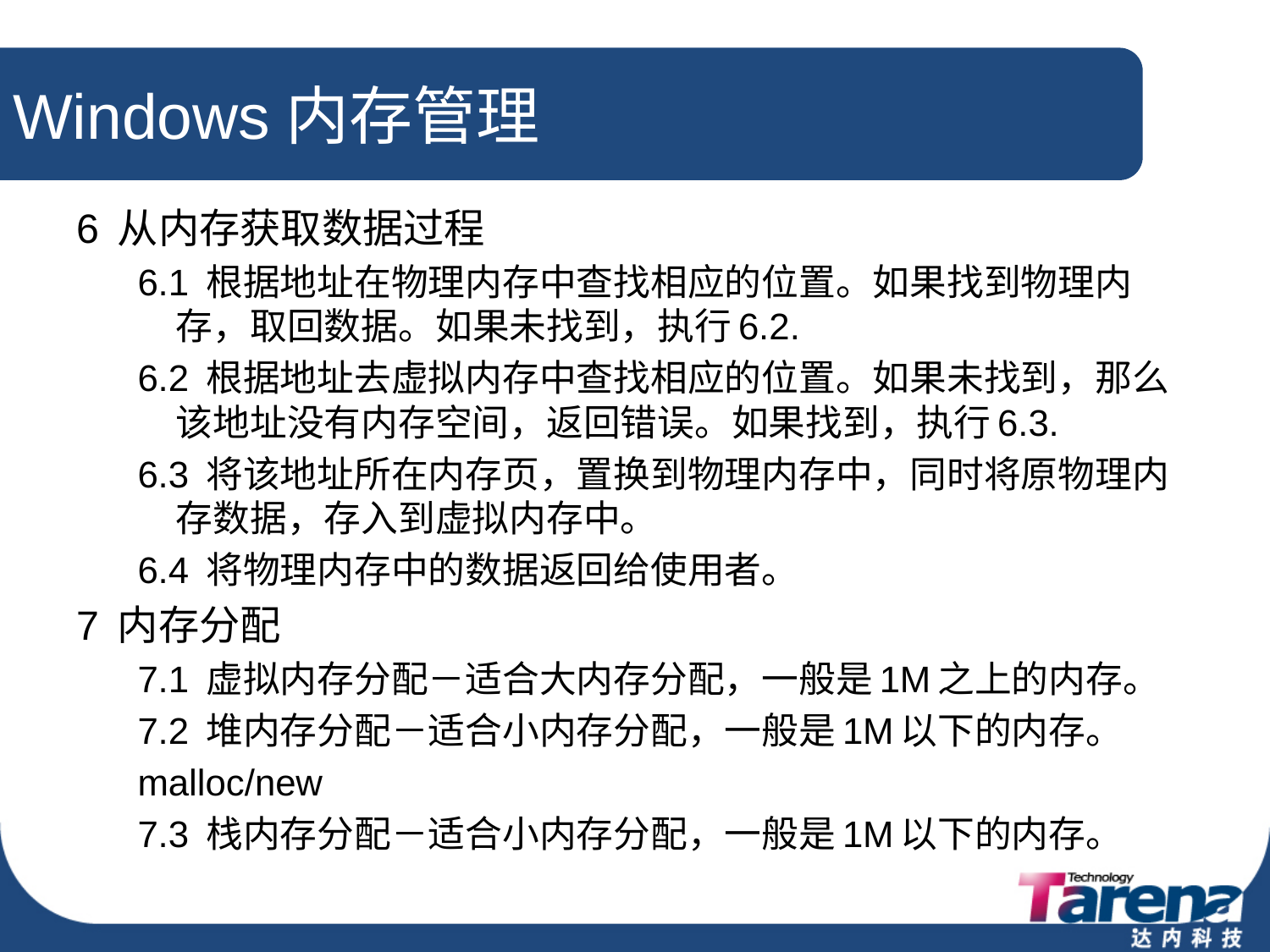

# Windows内存管理
6 从内存获取数据过程
6.1 根据地址在物理内存中查找相应的位置。如果找到物理内存，取回数据。如果未找到，执行6.2.
6.2 根据地址去虚拟内存中查找相应的位置。如果未找到，那么该地址没有内存空间，返回错误。如果找到，执行6.3.
6.3 将该地址所在内存页，置换到物理内存中，同时将原物理内存数据，存入到虚拟内存中。
6.4 将物理内存中的数据返回给使用者。
7 内存分配
7.1 虚拟内存分配－适合大内存分配，一般是1M之上的内存。
7.2 堆内存分配－适合小内存分配，一般是1M以下的内存。
malloc/new
7.3 栈内存分配－适合小内存分配，一般是1M以下的内存。